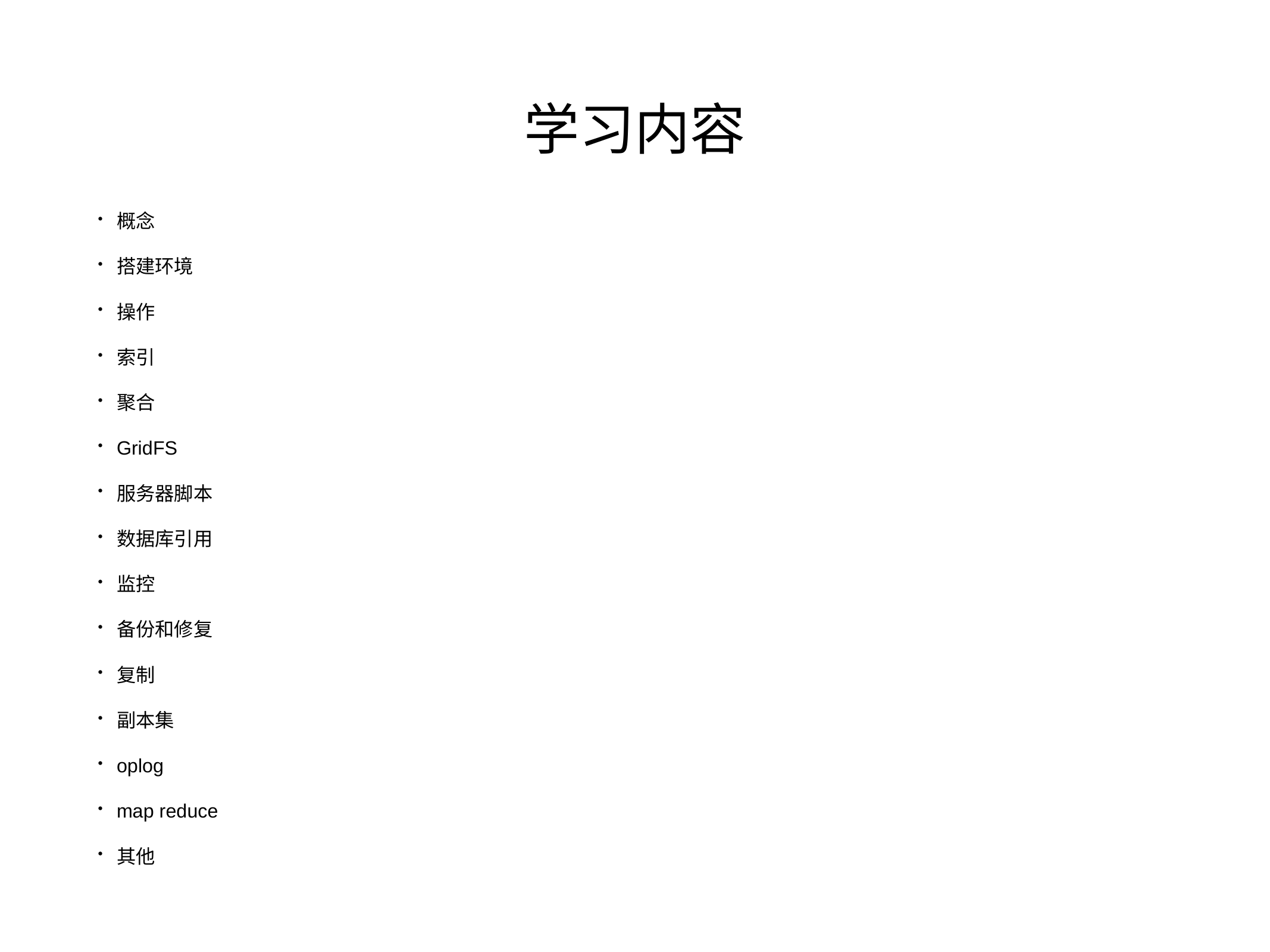

# 学习内容
概念
搭建环境
操作
索引
聚合
GridFS
服务器脚本
数据库引用
监控
备份和修复
复制
副本集
oplog
map reduce
其他